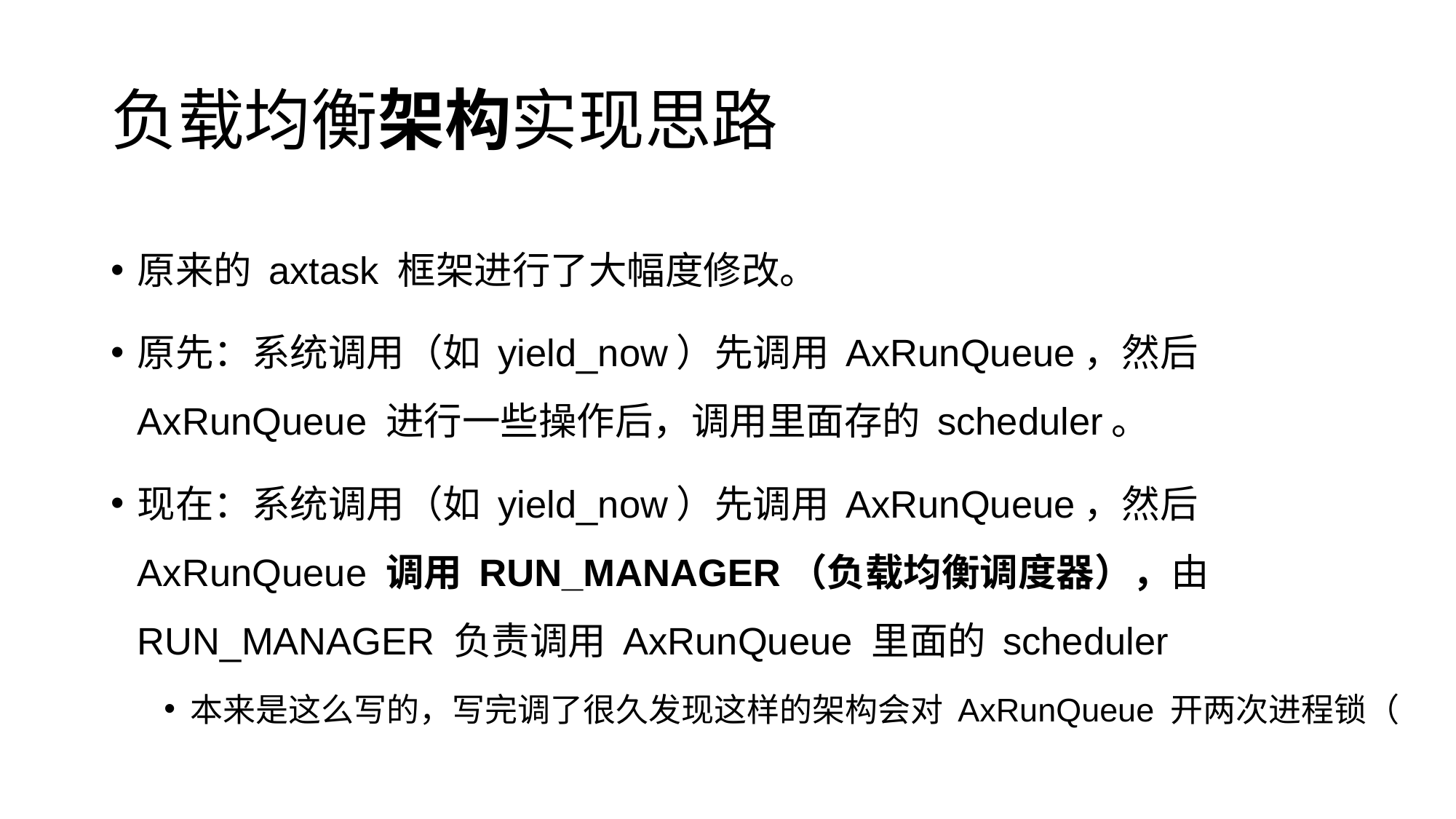

# 负载均衡架构实现思路
原来的 axtask 框架进行了大幅度修改。
原先：系统调用（如 yield_now）先调用 AxRunQueue，然后 AxRunQueue 进行一些操作后，调用里面存的 scheduler。
现在：系统调用（如 yield_now）先调用 AxRunQueue，然后 AxRunQueue 调用 RUN_MANAGER（负载均衡调度器），由 RUN_MANAGER 负责调用 AxRunQueue 里面的 scheduler
本来是这么写的，写完调了很久发现这样的架构会对 AxRunQueue 开两次进程锁（